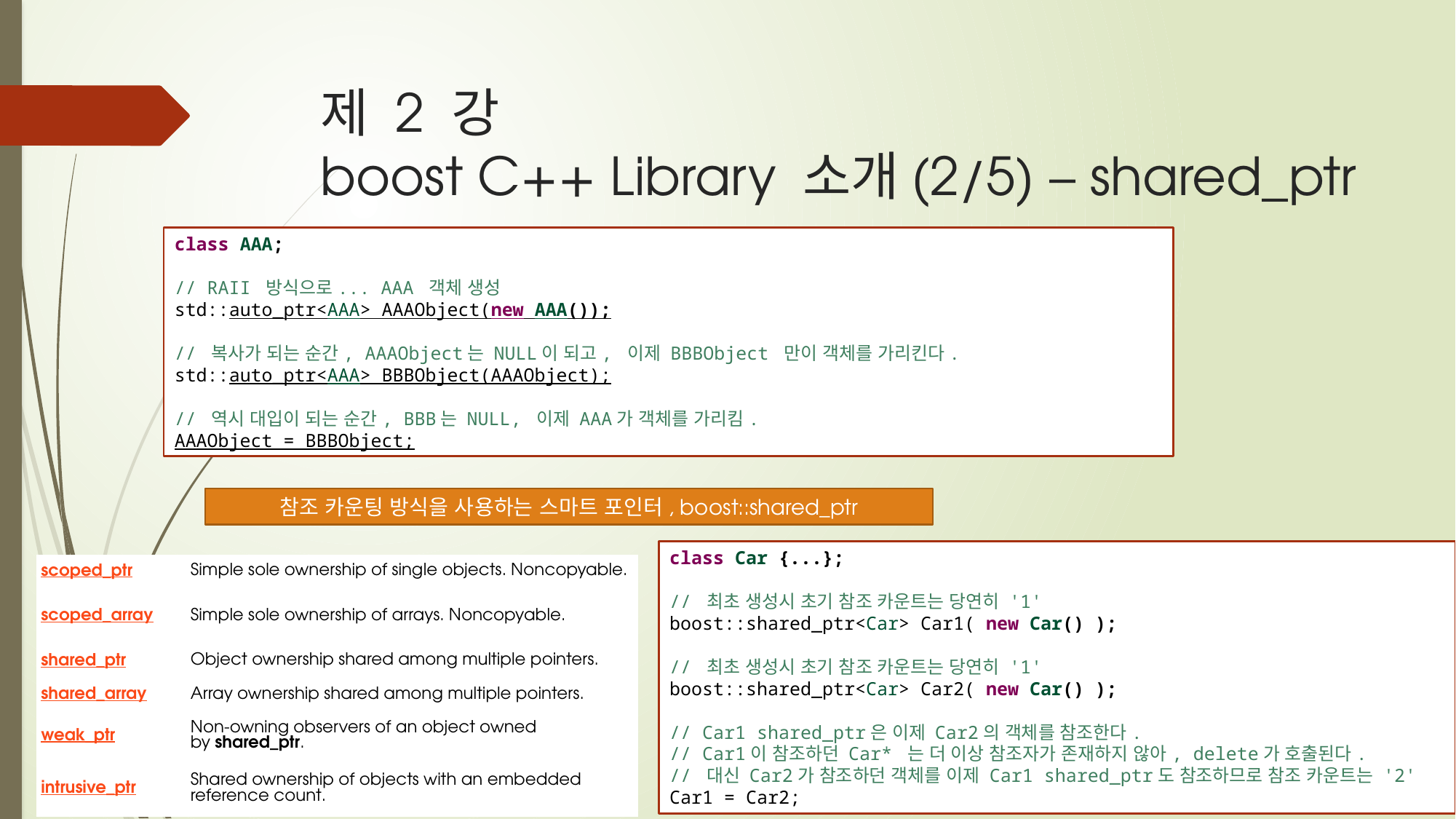

# 제 2 강 boost C++ Library 소개(2/5) – shared_ptr
class AAA;

// RAII 방식으로... AAA 객체 생성
std::auto_ptr<AAA> AAAObject(new AAA());

// 복사가 되는 순간, AAAObject는 NULL이 되고, 이제 BBBObject 만이 객체를 가리킨다.
std::auto_ptr<AAA> BBBObject(AAAObject);

// 역시 대입이 되는 순간, BBB는 NULL, 이제 AAA가 객체를 가리킴.
AAAObject = BBBObject;
참조 카운팅 방식을 사용하는 스마트 포인터, boost::shared_ptr
class Car {...};

// 최초 생성시 초기 참조 카운트는 당연히 '1'
boost::shared_ptr<Car> Car1( new Car() );

// 최초 생성시 초기 참조 카운트는 당연히 '1'
boost::shared_ptr<Car> Car2( new Car() );

// Car1 shared_ptr은 이제 Car2의 객체를 참조한다.
// Car1이 참조하던 Car* 는 더 이상 참조자가 존재하지 않아, delete가 호출된다.
// 대신 Car2가 참조하던 객체를 이제 Car1 shared_ptr도 참조하므로 참조 카운트는 '2'
Car1 = Car2;
| scoped\_ptr | Simple sole ownership of single objects. Noncopyable. |
| --- | --- |
| scoped\_array | Simple sole ownership of arrays. Noncopyable. |
| shared\_ptr | Object ownership shared among multiple pointers. |
| shared\_array | Array ownership shared among multiple pointers. |
| weak\_ptr | Non-owning observers of an object owned by shared\_ptr. |
| intrusive\_ptr | Shared ownership of objects with an embedded reference count. |